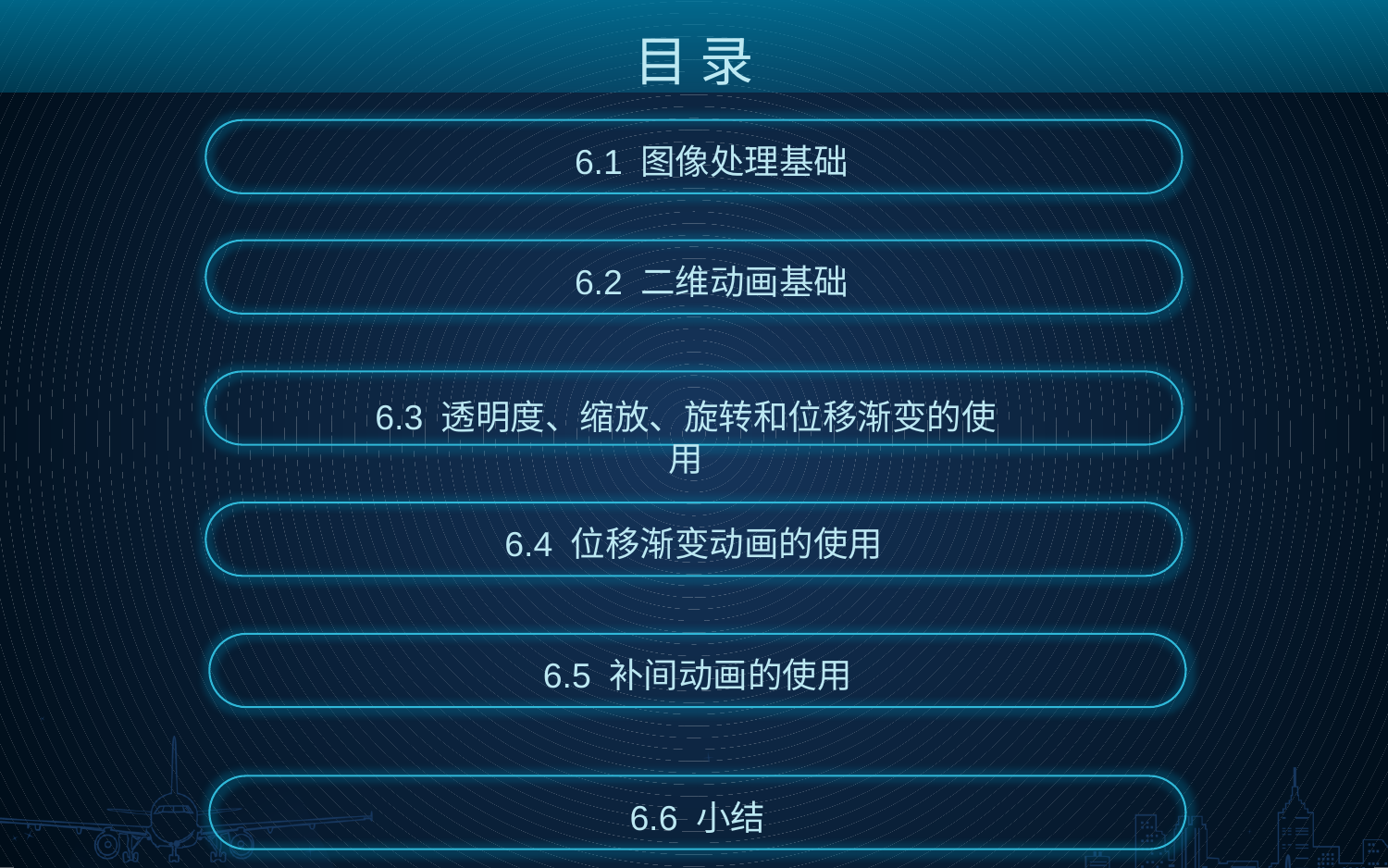

目 录

6.1 图像处理基础

6.2 二维动画基础

6.3 透明度、缩放、旋转和位移渐变的使用

6.4 位移渐变动画的使用

6.5 补间动画的使用

6.6 小结